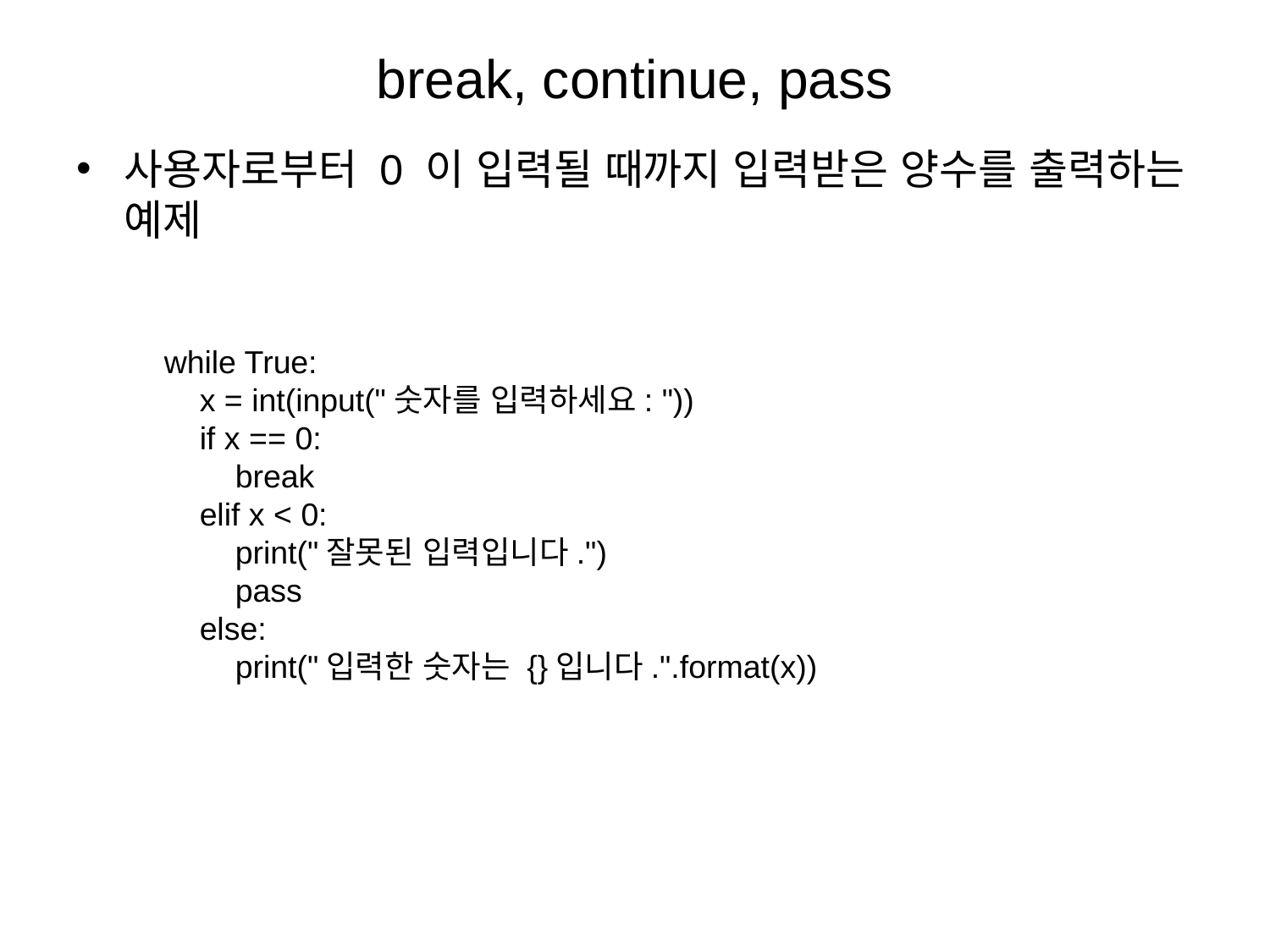

# break, continue, pass
사용자로부터 0 이 입력될 때까지 입력받은 양수를 출력하는 예제
while True:
    x = int(input("숫자를 입력하세요: "))
    if x == 0:
        break
    elif x < 0:
        print("잘못된 입력입니다.")
        pass
    else:
        print("입력한 숫자는 {}입니다.".format(x))